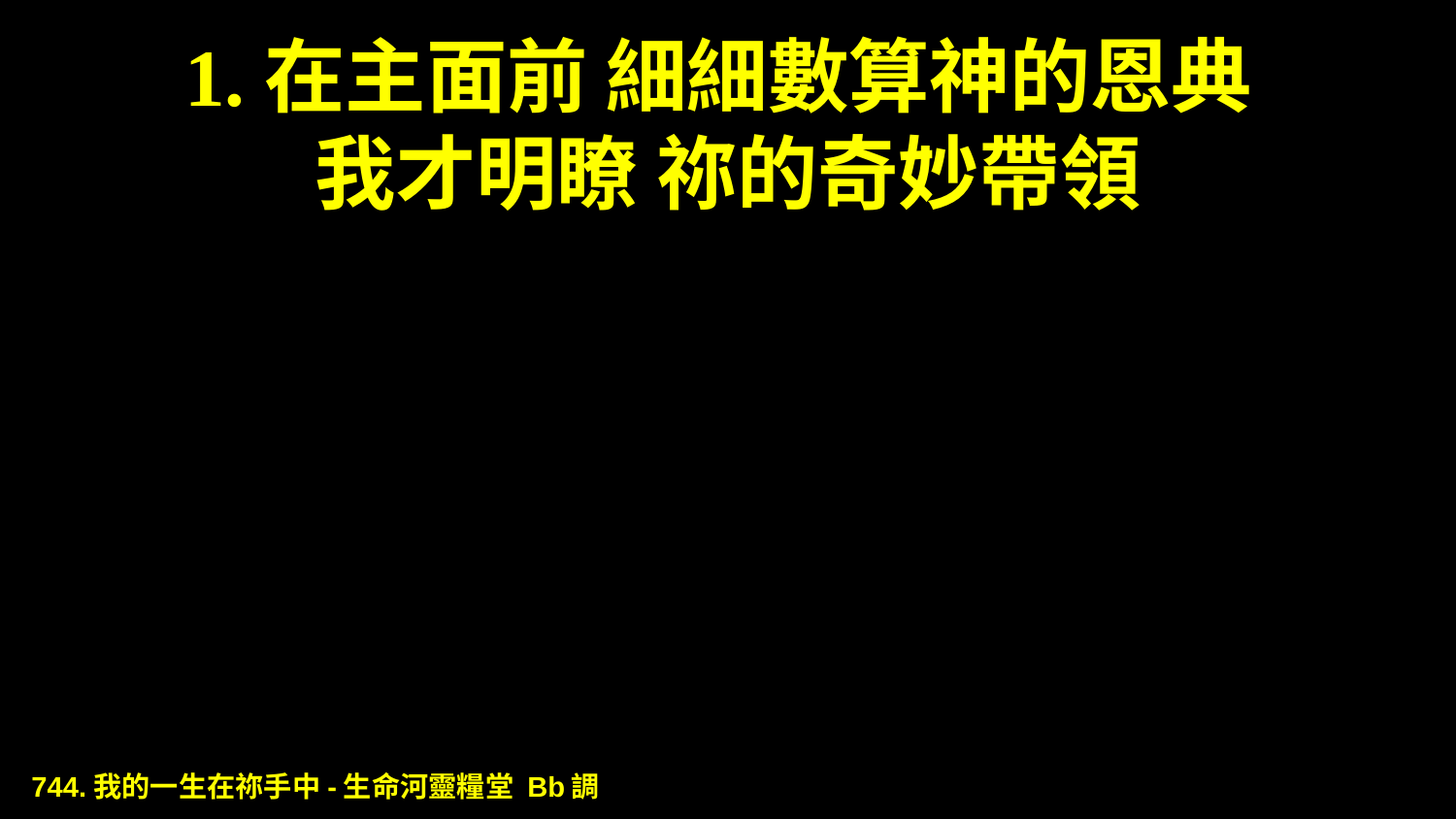

# 1.在主面前 細細數算神的恩典 我才明瞭 祢的奇妙帶領
744.我的一生在祢手中-生命河靈糧堂 Bb調